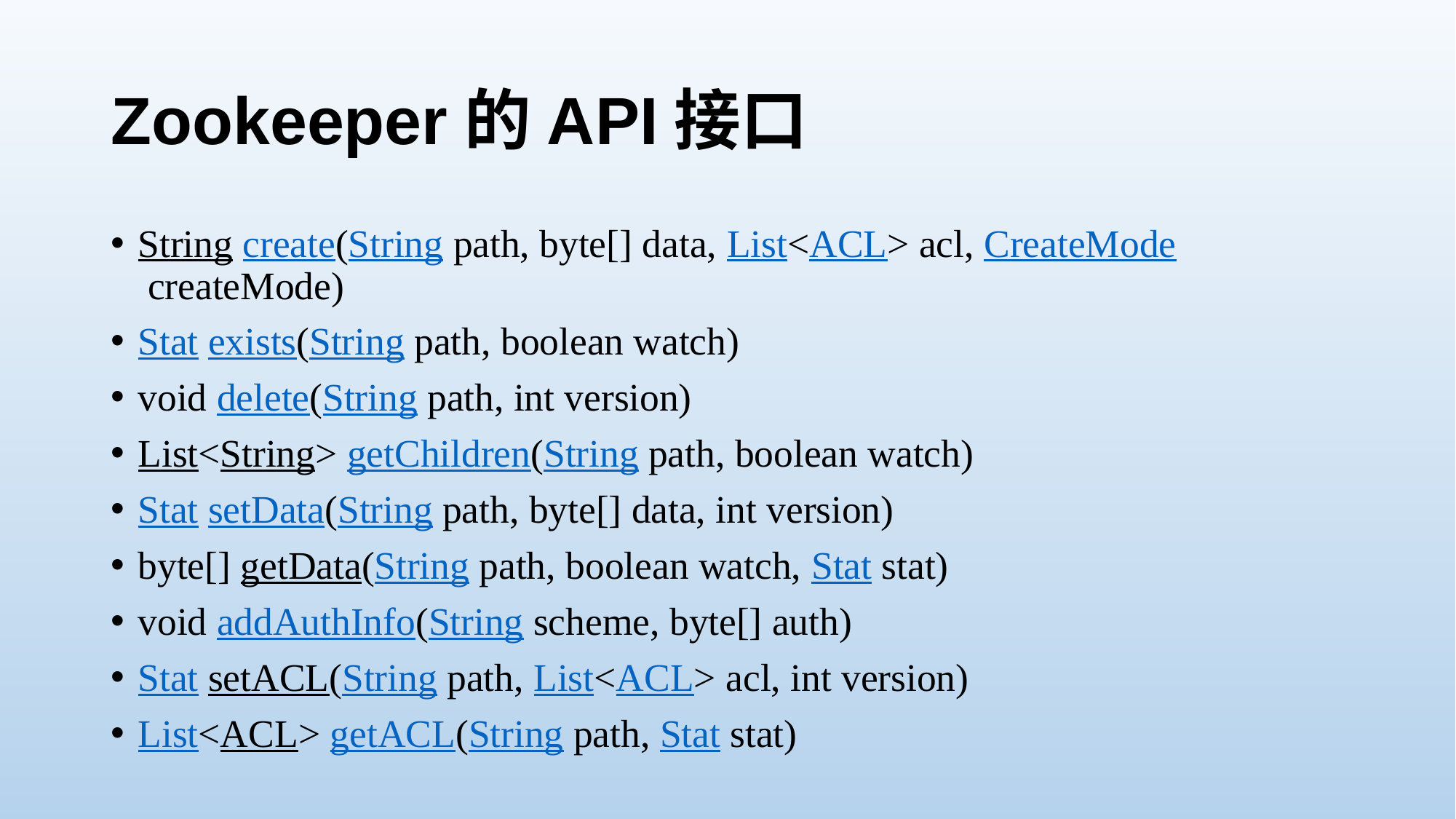

# Zookeeper的API接口
String create(String path, byte[] data, List<ACL> acl, CreateMode createMode)
Stat exists(String path, boolean watch)
void delete(String path, int version)
List<String> getChildren(String path, boolean watch)
Stat setData(String path, byte[] data, int version)
byte[] getData(String path, boolean watch, Stat stat)
void addAuthInfo(String scheme, byte[] auth)
Stat setACL(String path, List<ACL> acl, int version)
List<ACL> getACL(String path, Stat stat)